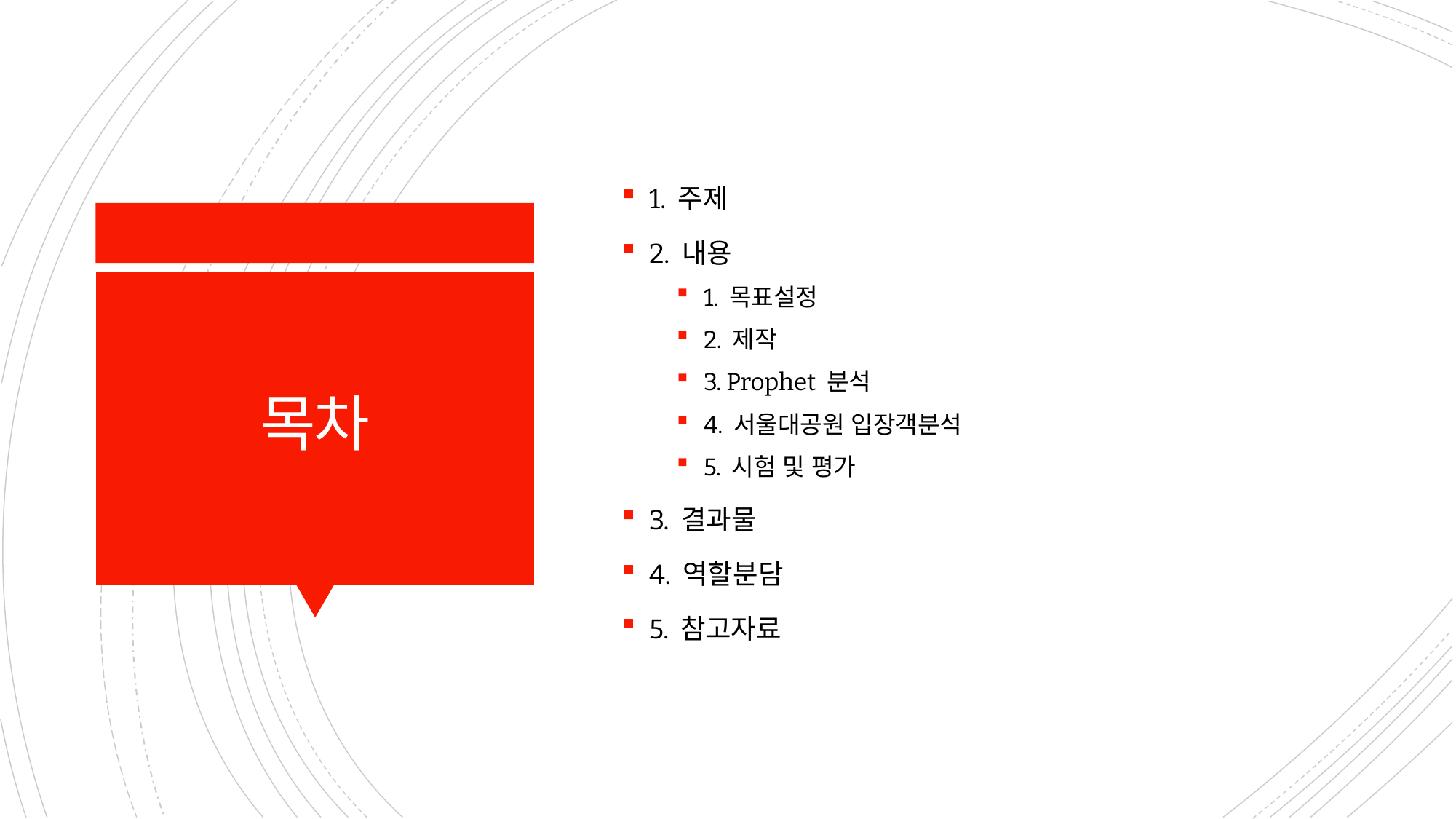

1. 주제
2. 내용
1. 목표설정
2. 제작
3. Prophet 분석
4. 서울대공원 입장객분석
5. 시험 및 평가
3. 결과물
4. 역할분담
5. 참고자료
# 목차